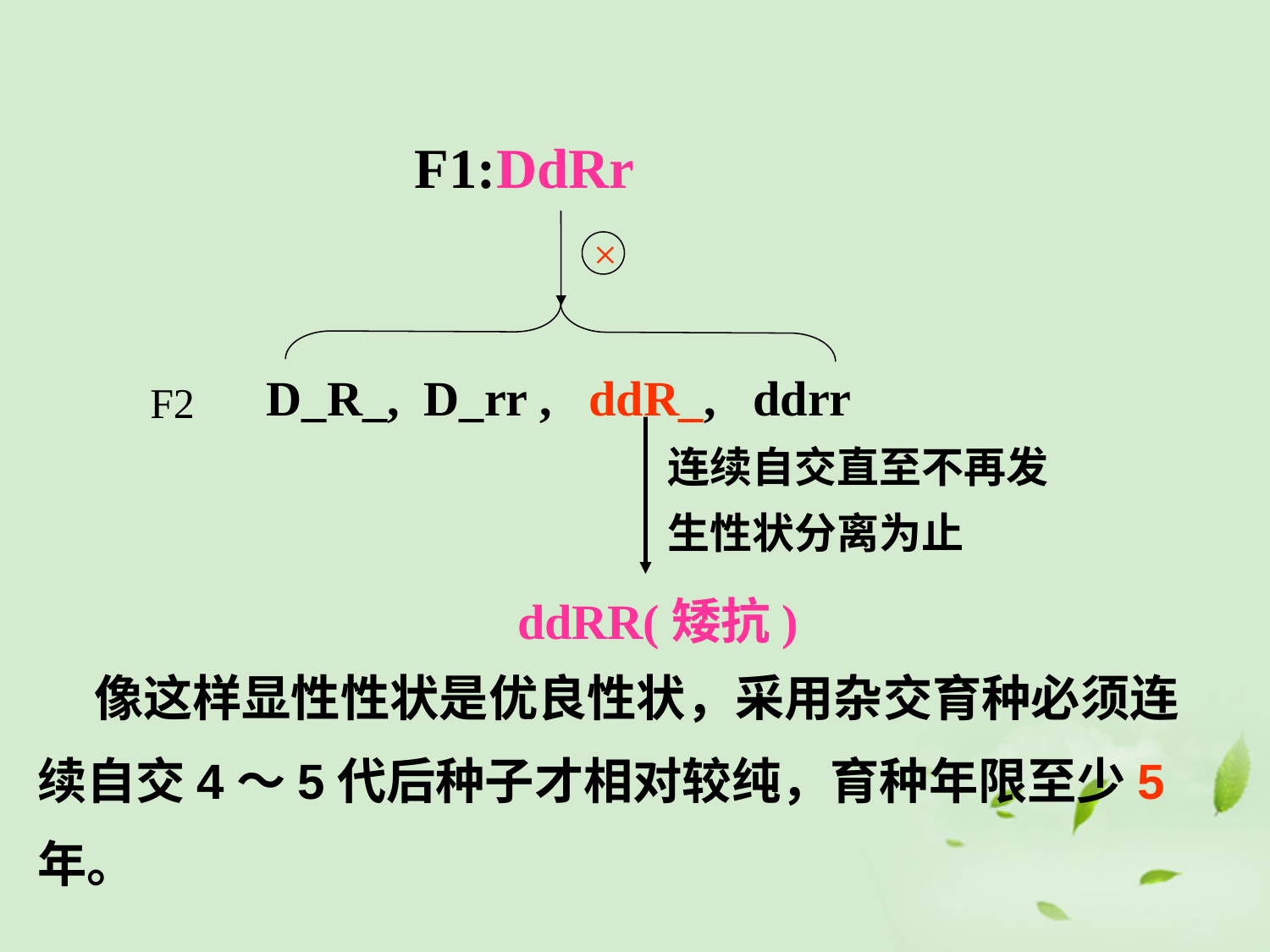

F1:DdRr

×

D_R_,  D_rr ,   ddR_,   ddrr
F2

连续自交直至不再发生性状分离为止
ddRR(矮抗)
    像这样显性性状是优良性状，采用杂交育种必须连续自交4～5代后种子才相对较纯，育种年限至少5年。